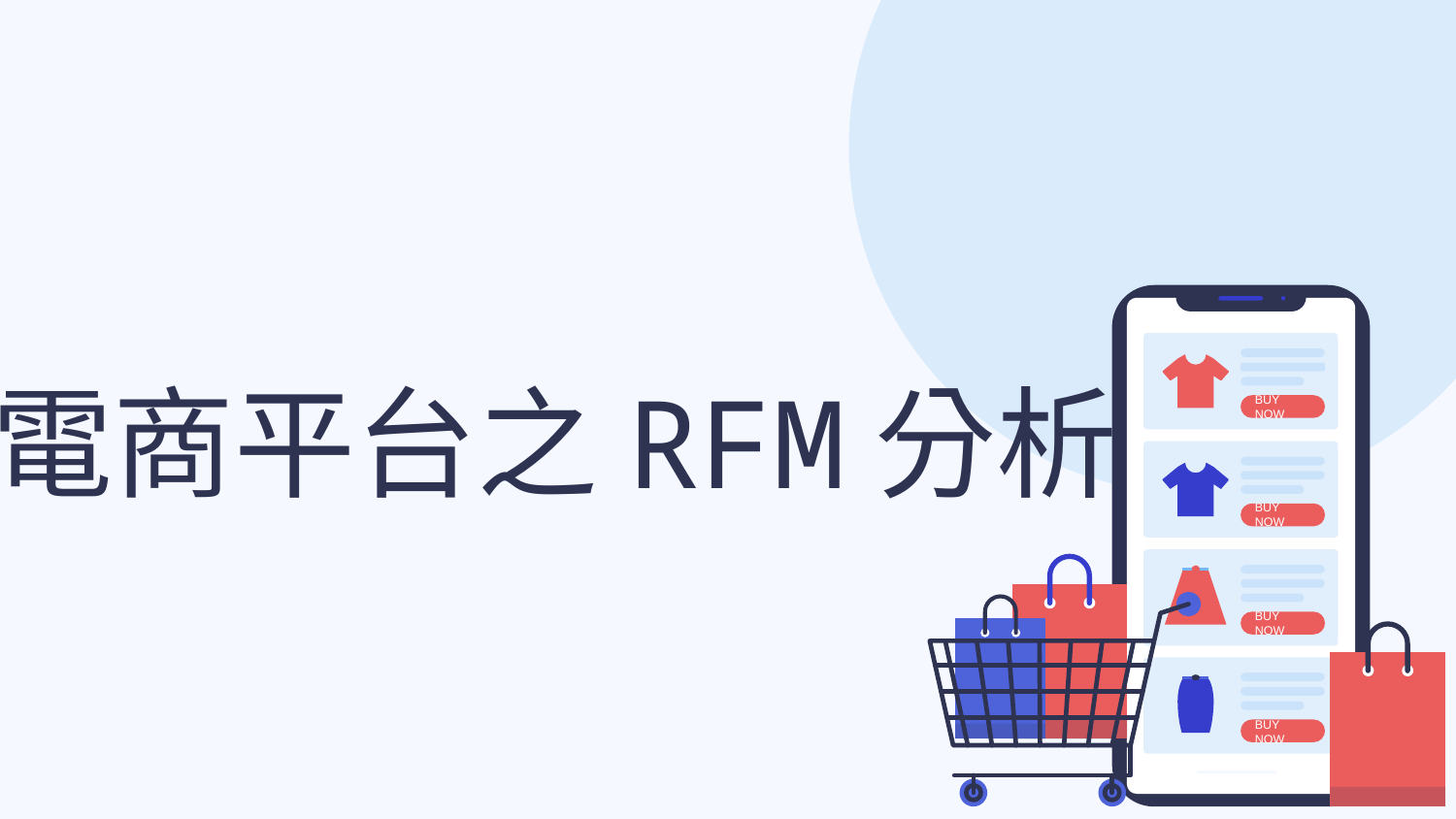

# 電商平台之RFM分析

BUY NOW

BUY NOW

BUY NOW

BUY NOW